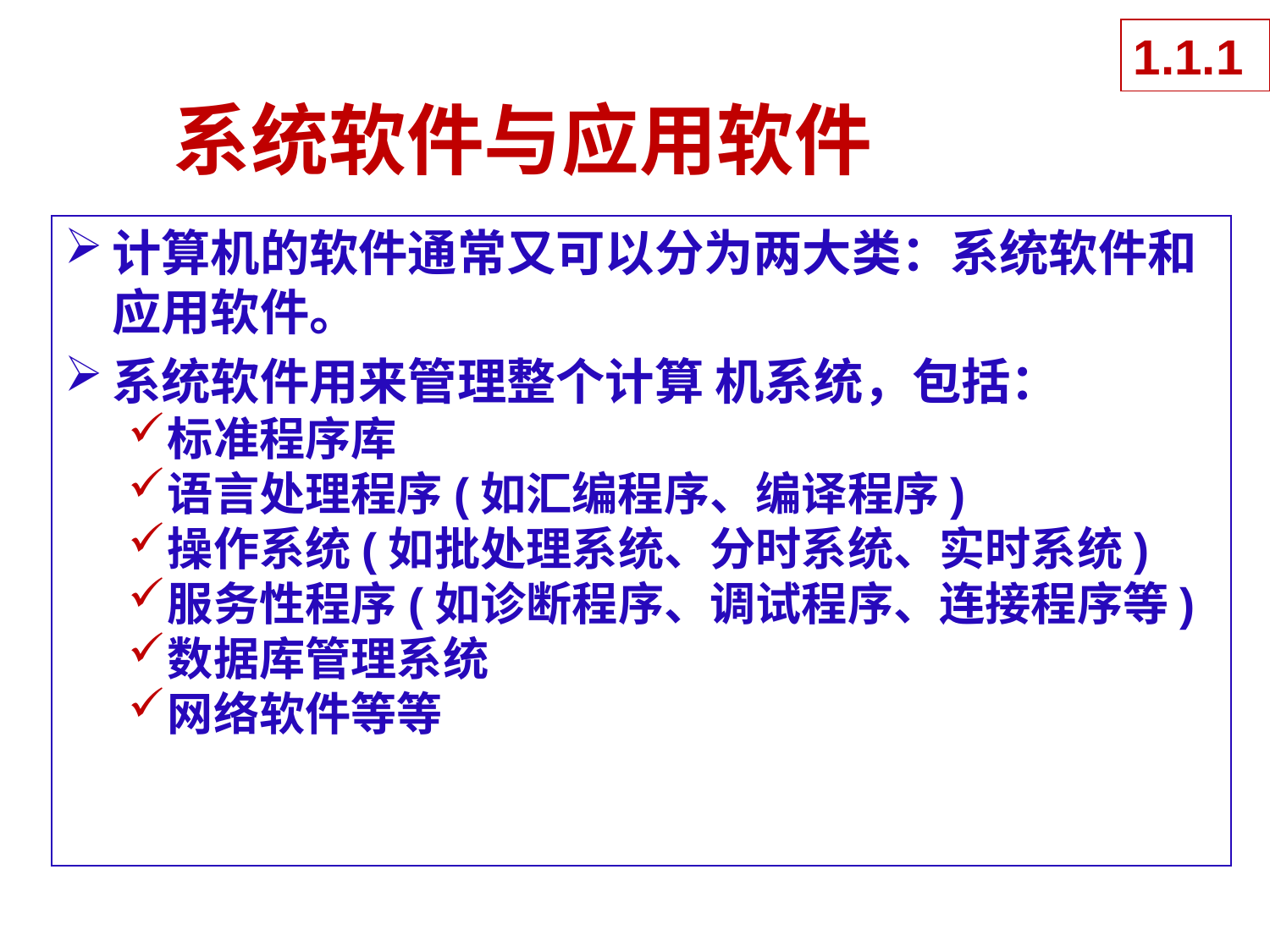

1.1.1
# 系统软件与应用软件
计算机的软件通常又可以分为两大类：系统软件和应用软件。
系统软件用来管理整个计算 机系统，包括：
标准程序库
语言处理程序(如汇编程序、编译程序)
操作系统(如批处理系统、分时系统、实时系统)
服务性程序(如诊断程序、调试程序、连接程序等)
数据库管理系统
网络软件等等